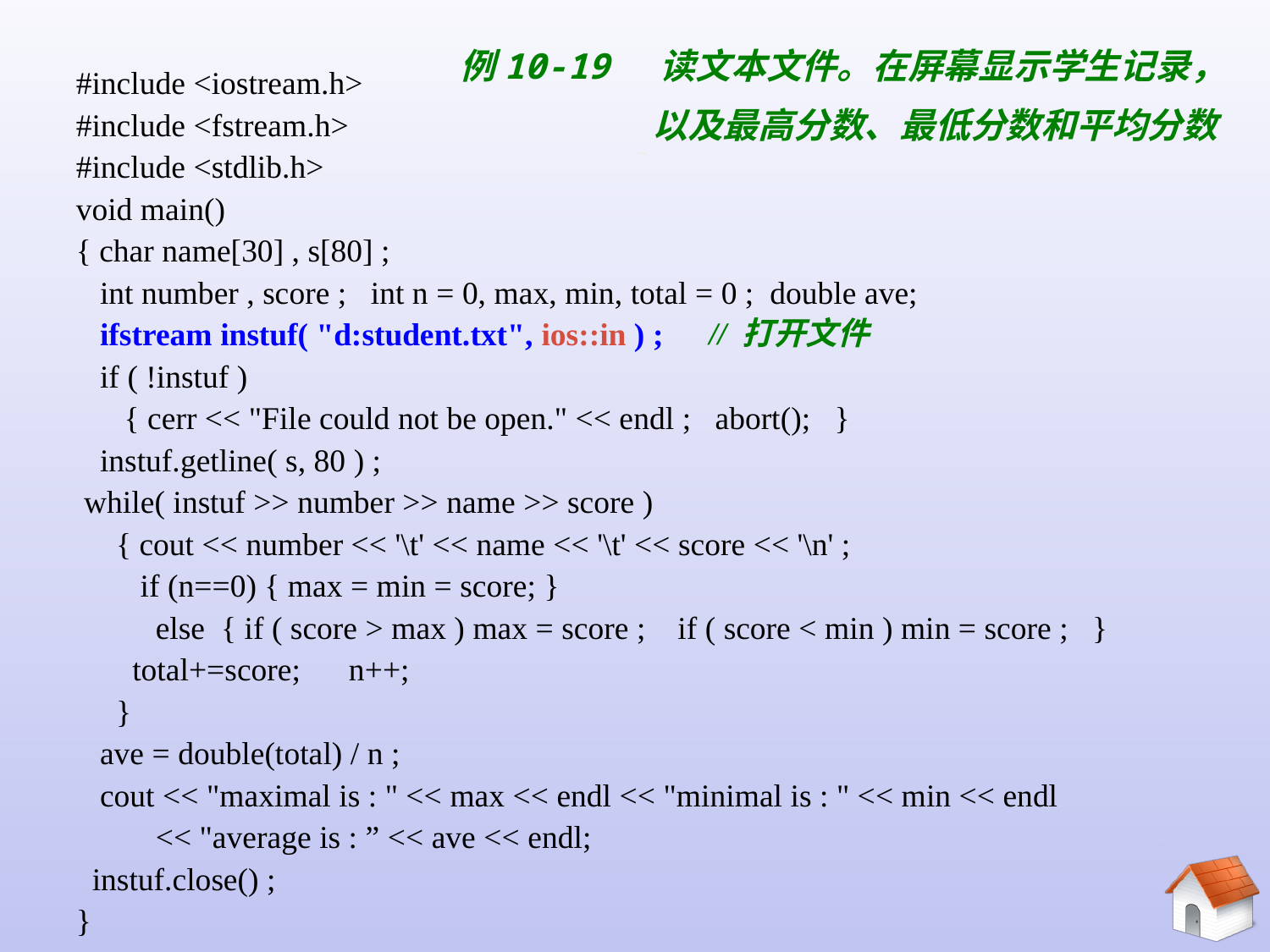

例10-19  读文本文件。在屏幕显示学生记录，以及最高分数、最低分数和平均分数
#include <iostream.h>
#include <fstream.h>
#include <stdlib.h>
void main()
{ char name[30] , s[80] ;
   int number , score ;   int n = 0, max, min, total = 0 ;  double ave;
   ifstream instuf( "d:student.txt", ios::in ) ;
   if ( !instuf )
      { cerr << "File could not be open." << endl ;   abort();   }
   instuf.getline( s, 80 ) ;
 while( instuf >> number >> name >> score )
     { cout << number << '\t' << name << '\t' << score << '\n' ;
        if (n==0) { max = min = score; }
	  else  { if ( score > max ) max = score ;    if ( score < min ) min = score ;   }
       total+=score;      n++;
     }
   ave = double(total) / n ;
   cout << "maximal is : " << max << endl << "minimal is : " << min << endl
	  << "average is : ” << ave << endl;
  instuf.close() ;
}
# 10.5.3  文本文件
// 打开文件